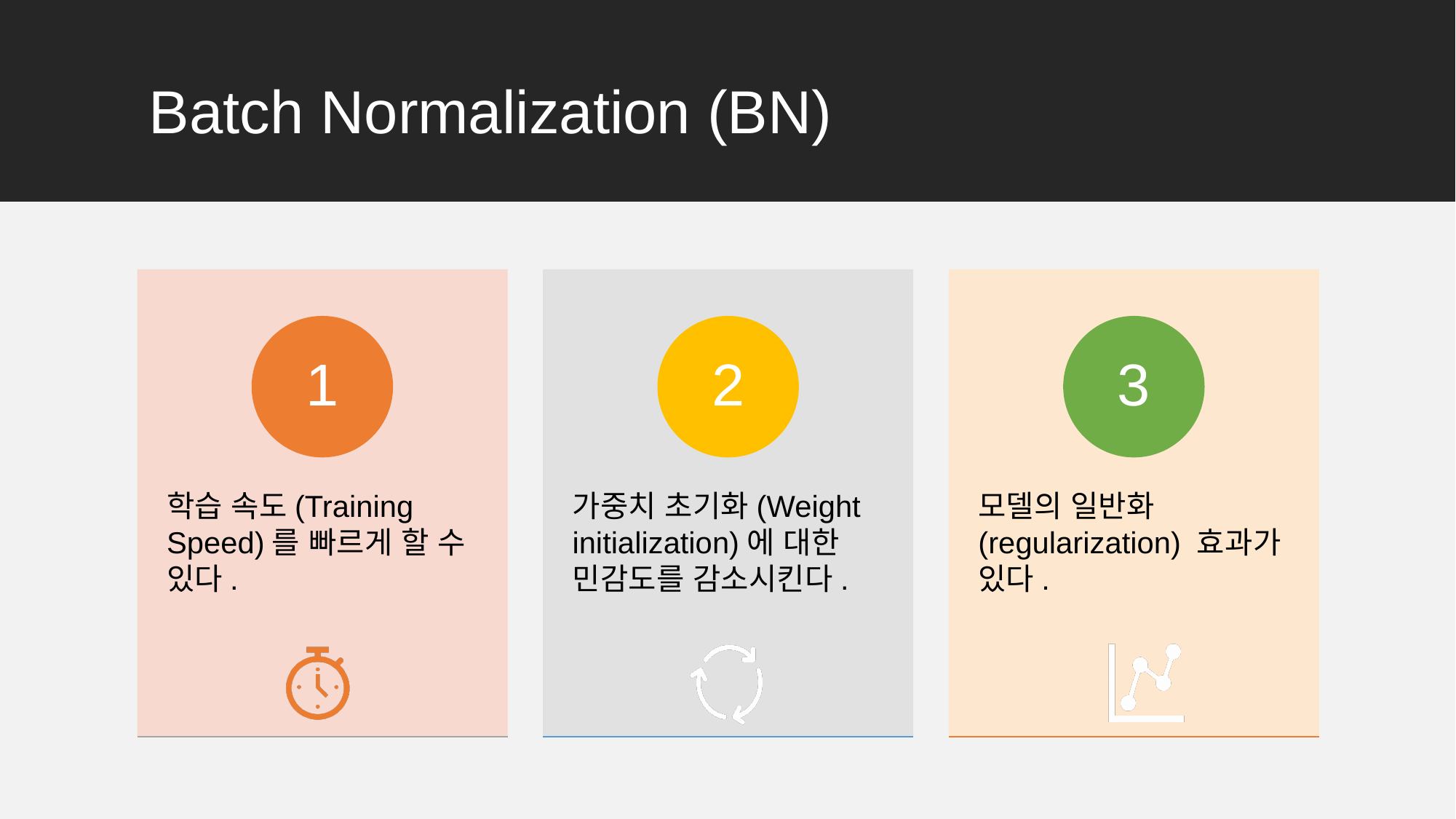

# Batch Normalization (BN)

학습 속도(Training Speed)를 빠르게 할 수 있다.
1
가중치 초기화(Weight initialization)에 대한 민감도를 감소시킨다.
2
모델의 일반화(regularization) 효과가 있다.
3